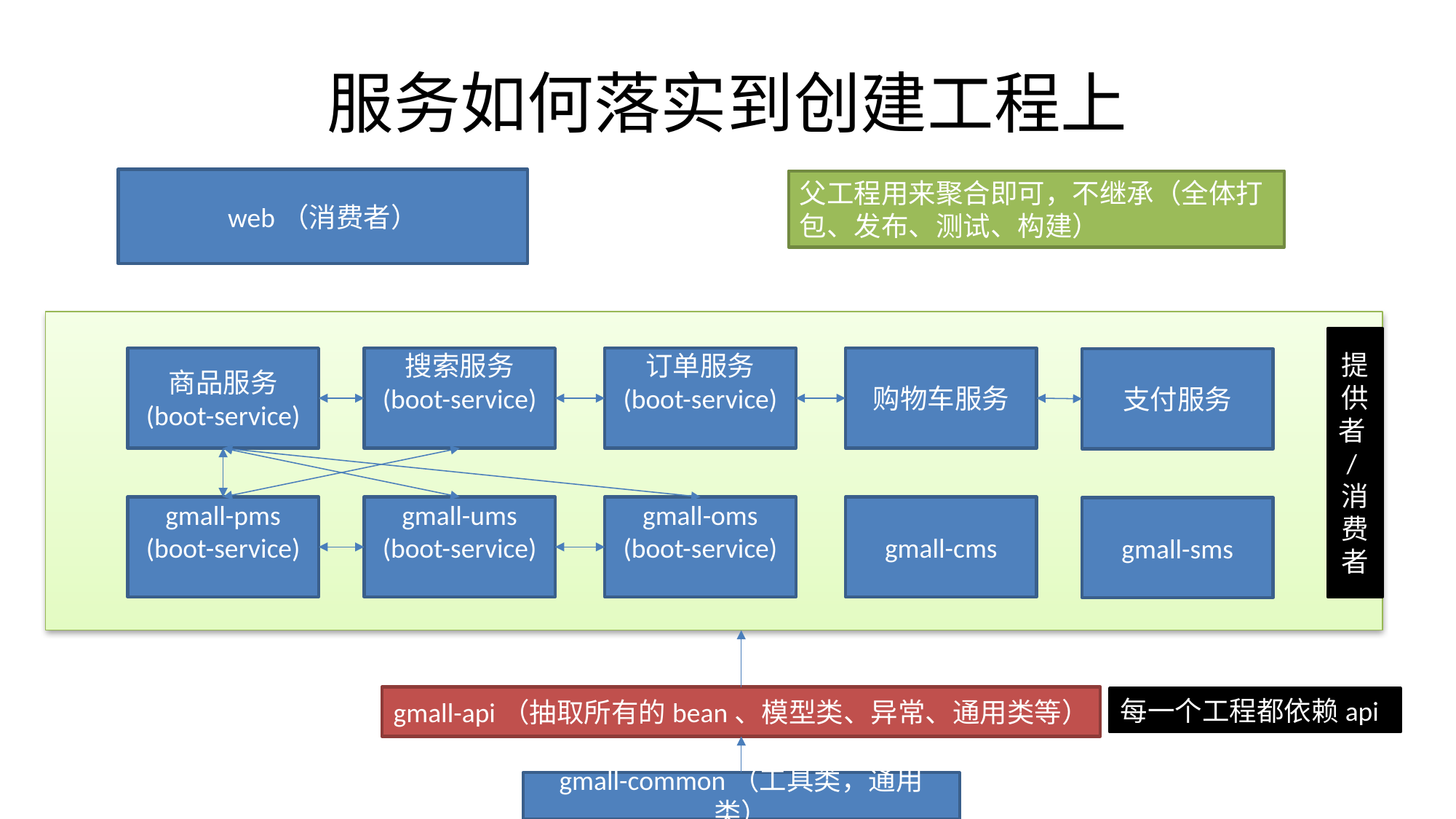

# 服务如何落实到创建工程上
web（消费者）
父工程用来聚合即可，不继承（全体打包、发布、测试、构建）

提供者/消费者
商品服务
(boot-service)
搜索服务
(boot-service)

订单服务
(boot-service)

购物车服务
支付服务
gmall-pms
(boot-service)

gmall-ums
(boot-service)

gmall-oms
(boot-service)

gmall-cms
gmall-sms
gmall-api（抽取所有的bean、模型类、异常、通用类等）
每一个工程都依赖api
gmall-common（工具类，通用类）